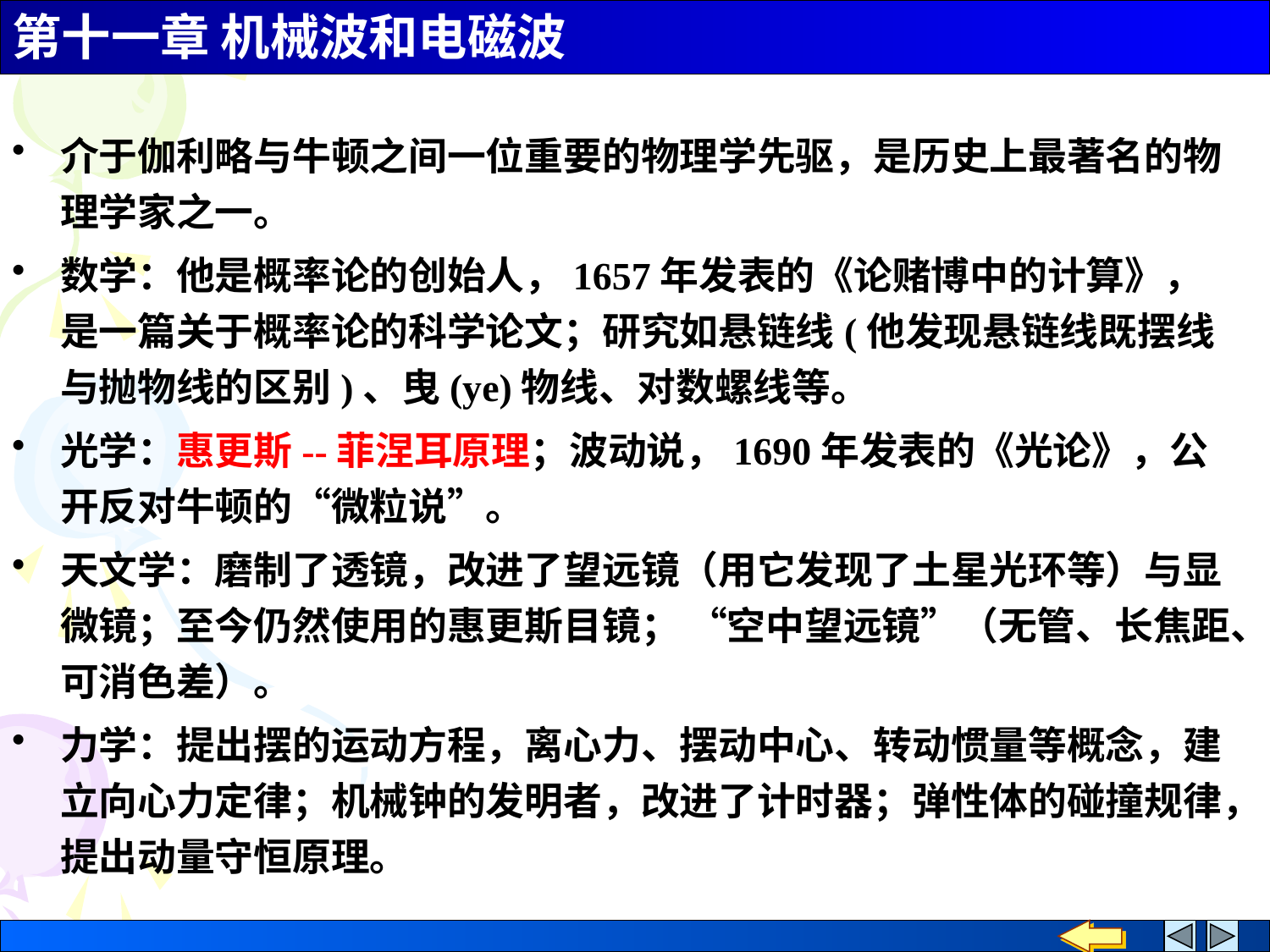

介于伽利略与牛顿之间一位重要的物理学先驱，是历史上最著名的物理学家之一。
数学：他是概率论的创始人，1657年发表的《论赌博中的计算》，是一篇关于概率论的科学论文；研究如悬链线(他发现悬链线既摆线与抛物线的区别)、曳(ye)物线、对数螺线等。
光学：惠更斯--菲涅耳原理；波动说，1690年发表的《光论》，公开反对牛顿的“微粒说”。
天文学：磨制了透镜，改进了望远镜（用它发现了土星光环等）与显微镜；至今仍然使用的惠更斯目镜； “空中望远镜”（无管、长焦距、可消色差）。
力学：提出摆的运动方程，离心力、摆动中心、转动惯量等概念，建立向心力定律；机械钟的发明者，改进了计时器；弹性体的碰撞规律，提出动量守恒原理。